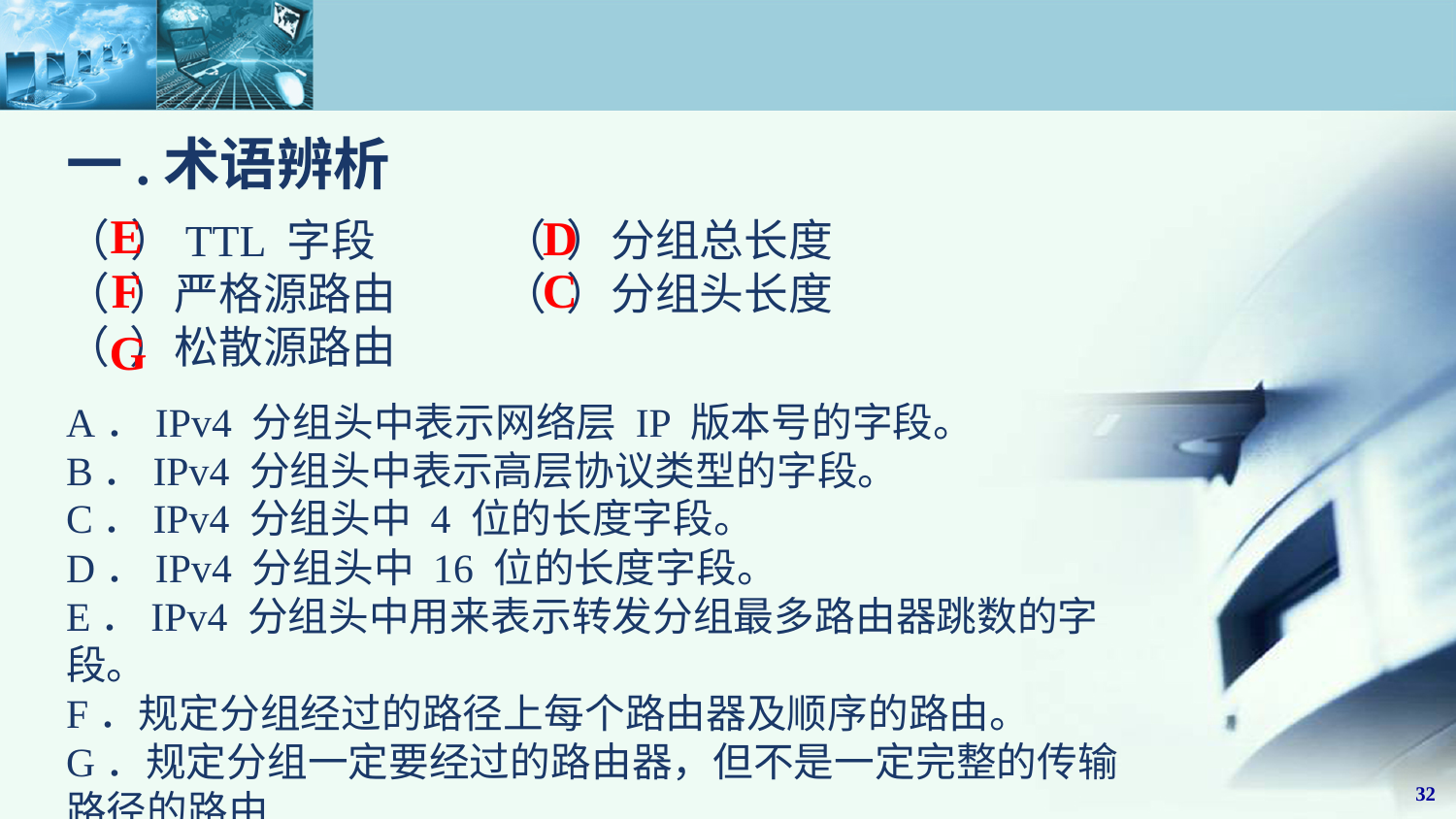

# 一.术语辨析
E
D
（  ）TTL 字段	（  ）分组总长度
（  ）严格源路由	（  ）分组头长度
（  ）松散源路由
F
C
G
A．IPv4 分组头中表示网络层 IP 版本号的字段。
B．IPv4 分组头中表示高层协议类型的字段。
C．IPv4 分组头中 4 位的长度字段。
D．IPv4 分组头中 16 位的长度字段。
E．IPv4 分组头中用来表示转发分组最多路由器跳数的字段。
F．规定分组经过的路径上每个路由器及顺序的路由。
G．规定分组一定要经过的路由器，但不是一定完整的传输路径的路由
32